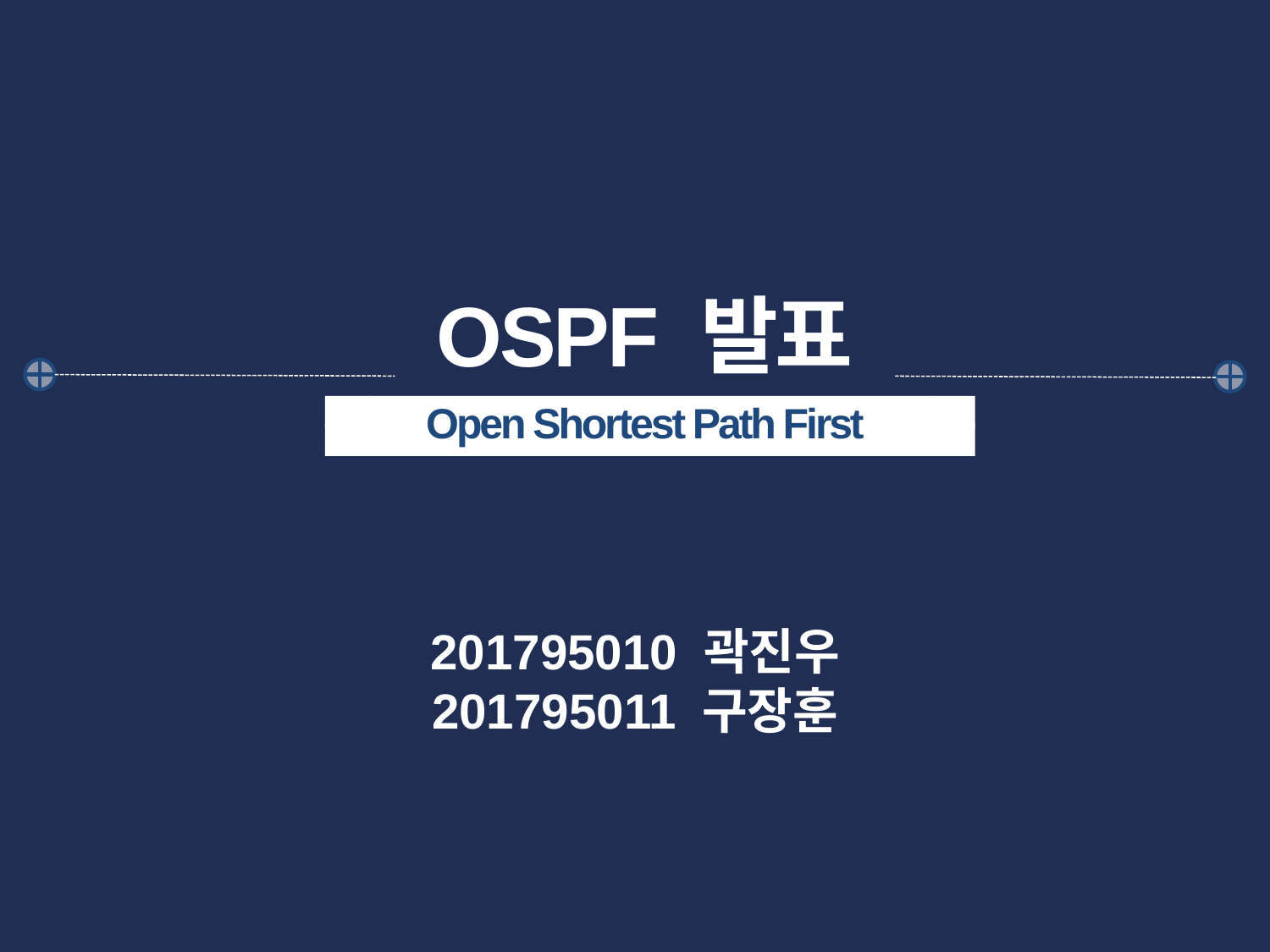

OSPF 발표

Open Shortest Path First

201795010 곽진우
201795011 구장훈